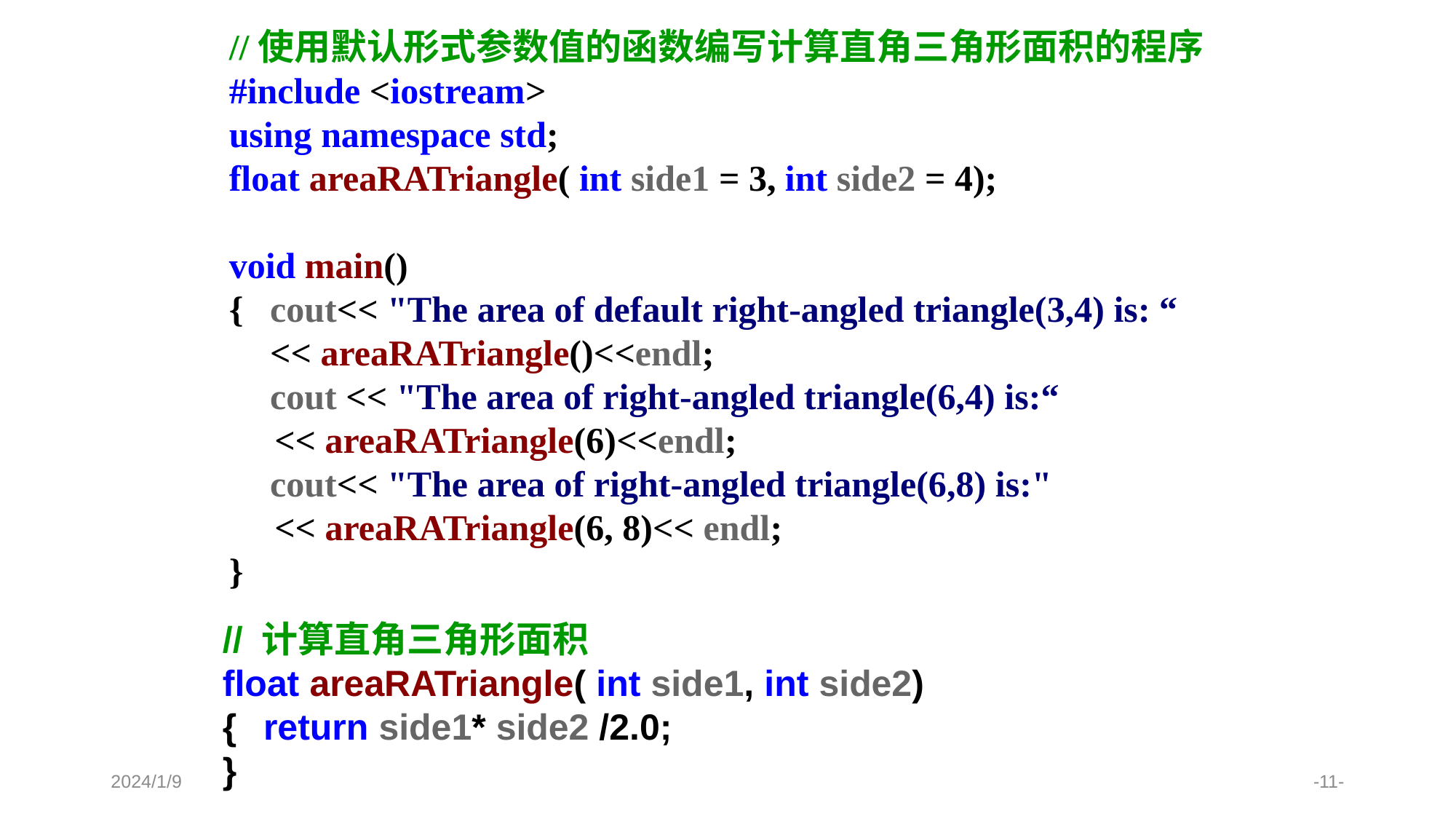

//使用默认形式参数值的函数编写计算直角三角形面积的程序
#include <iostream>
using namespace std;
float areaRATriangle( int side1 = 3, int side2 = 4);

void main()
{	cout<< "The area of default right-angled triangle(3,4) is: “ << areaRATriangle()<<endl;
	cout << "The area of right-angled triangle(6,4) is:“
     << areaRATriangle(6)<<endl;
	cout<< "The area of right-angled triangle(6,8) is:"
     << areaRATriangle(6, 8)<< endl;
}
// 计算直角三角形面积
float areaRATriangle( int side1, int side2)
{ 	return side1* side2 /2.0;
}
2024/1/9
-11-